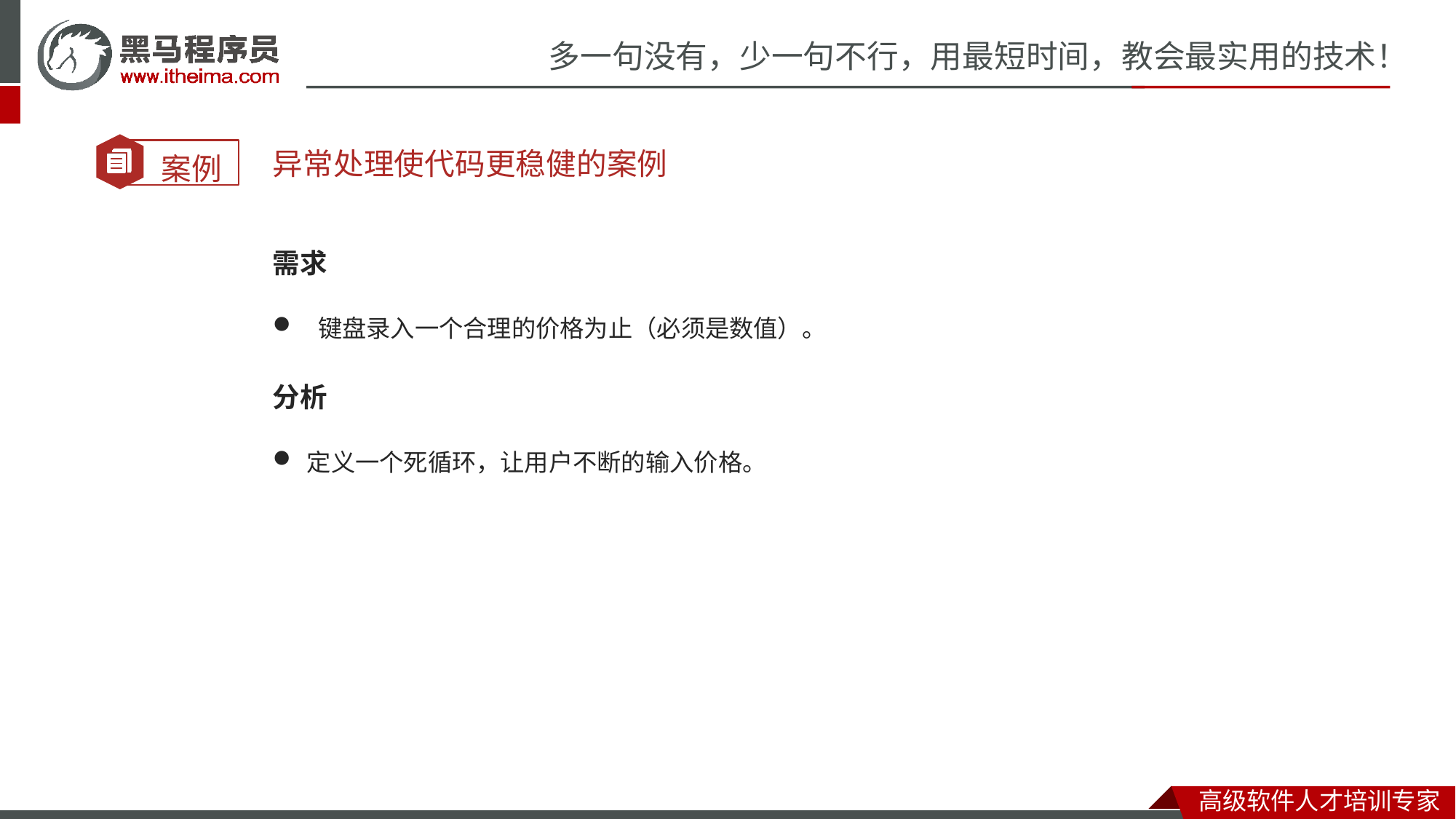

异常处理使代码更稳健的案例
需求
 键盘录入一个合理的价格为止（必须是数值）。
分析
定义一个死循环，让用户不断的输入价格。